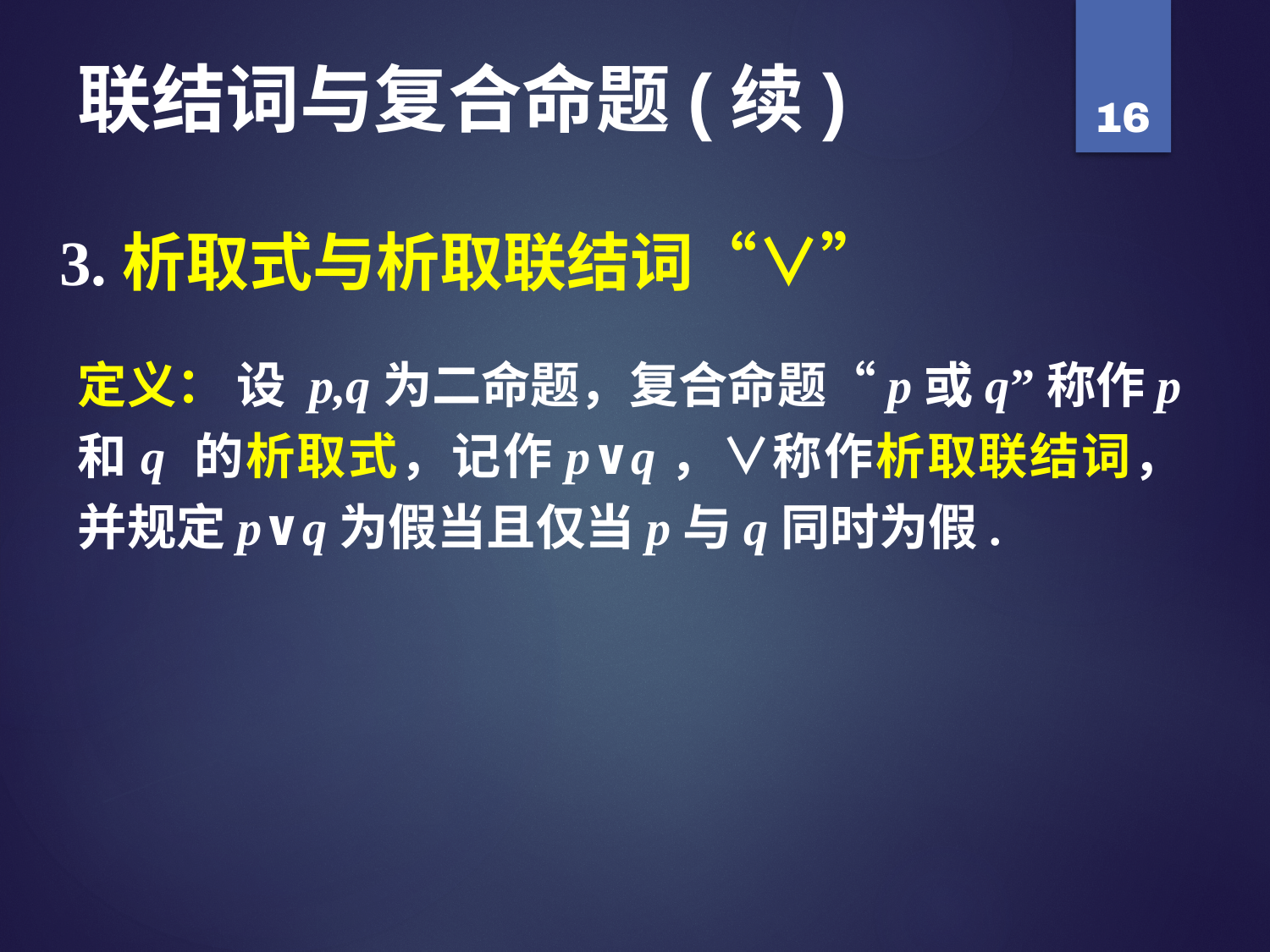

16
# 联结词与复合命题(续)
3.析取式与析取联结词“∨”
定义： 设 p,q为二命题，复合命题“p或q”称作p和q 的析取式，记作p∨q，∨称作析取联结词，并规定p∨q为假当且仅当p与q同时为假.